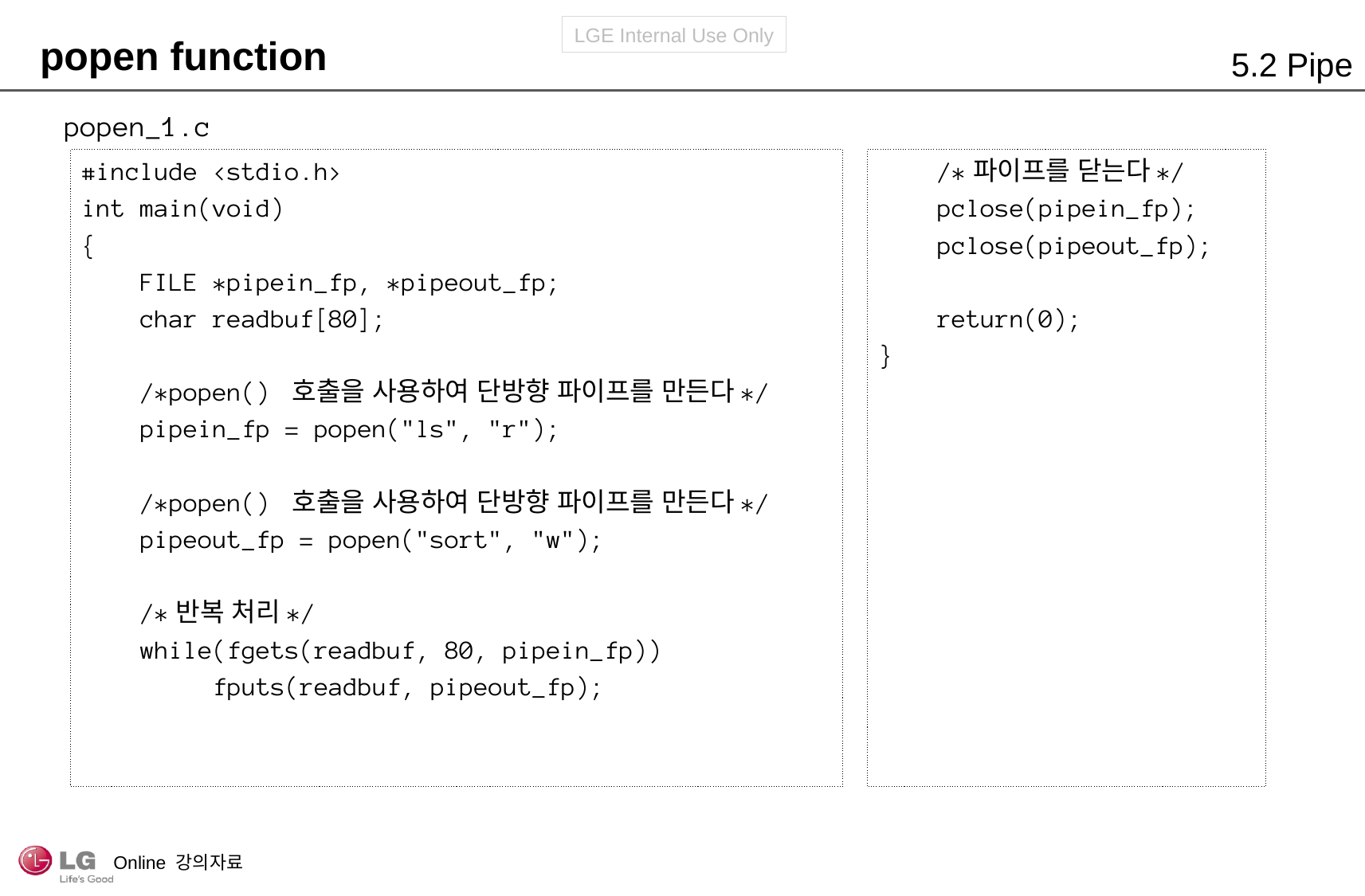

popen function
5.2 Pipe

popen_1.c
#include <stdio.h>
int main(void)
{
    FILE *pipein_fp, *pipeout_fp;
    char readbuf[80];

    /*popen() 호출을 사용하여 단방향 파이프를 만든다*/
    pipein_fp = popen("ls", "r");

    /*popen() 호출을 사용하여 단방향 파이프를 만든다*/
    pipeout_fp = popen("sort", "w");

    /*반복 처리*/
    while(fgets(readbuf, 80, pipein_fp))
         fputs(readbuf, pipeout_fp);
    /*파이프를 닫는다*/
    pclose(pipein_fp);
    pclose(pipeout_fp);

    return(0);
}